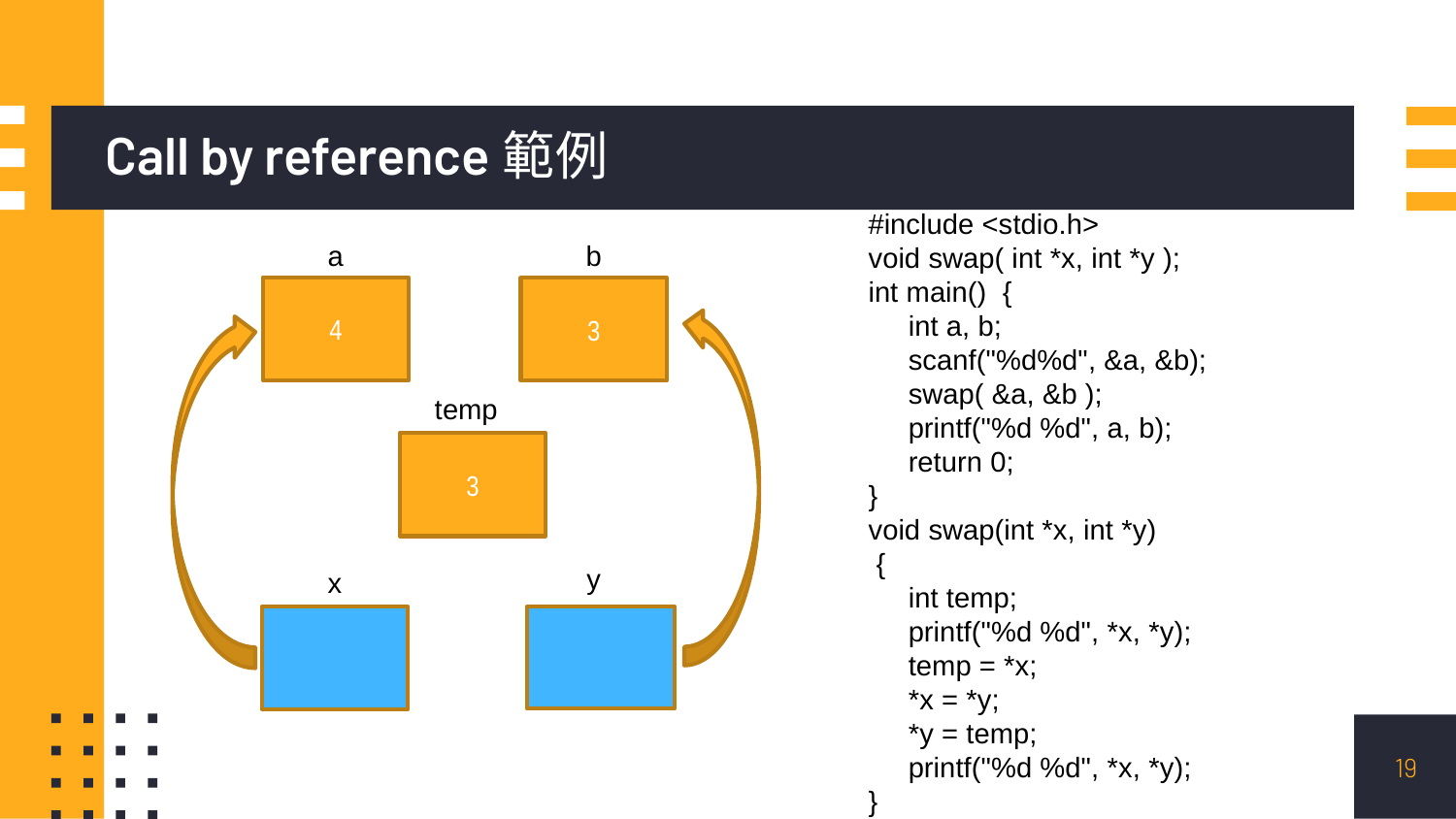

# Call by reference範例
#include <stdio.h>
void swap( int *x, int *y );
int main()  {
     int a, b;
     scanf("%d%d", &a, &b);
     swap( &a, &b );
     printf("%d %d", a, b);
     return 0;
}
void swap(int *x, int *y)
 {
     int temp;
     printf("%d %d", *x, *y);
     temp = *x;
     *x = *y;
     *y = temp;
     printf("%d %d", *x, *y);
}
a
b
4
3

temp
3
y
x

19